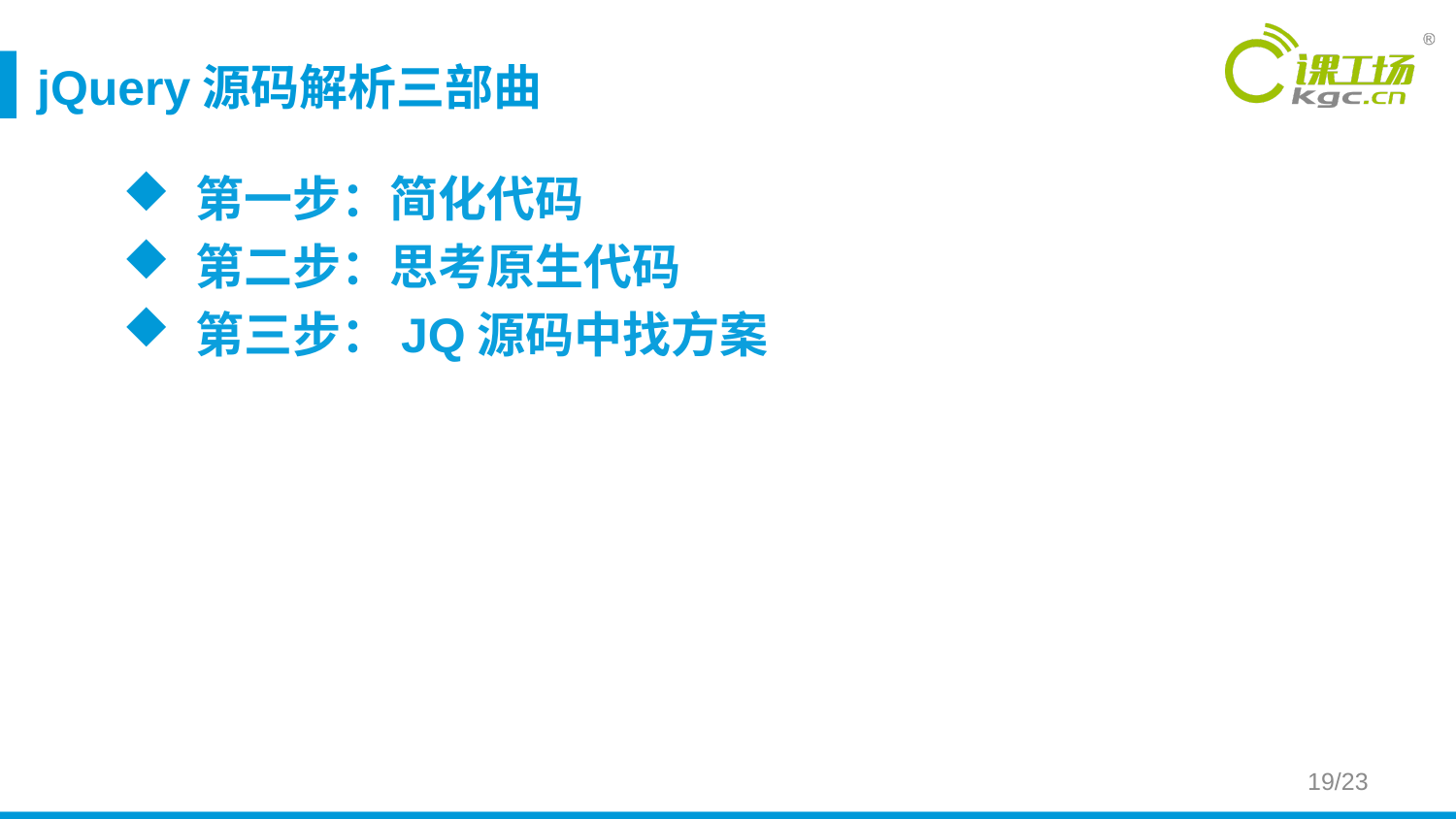

# jQuery源码解析三部曲
第一步：简化代码
第二步：思考原生代码
第三步：JQ源码中找方案

19/23